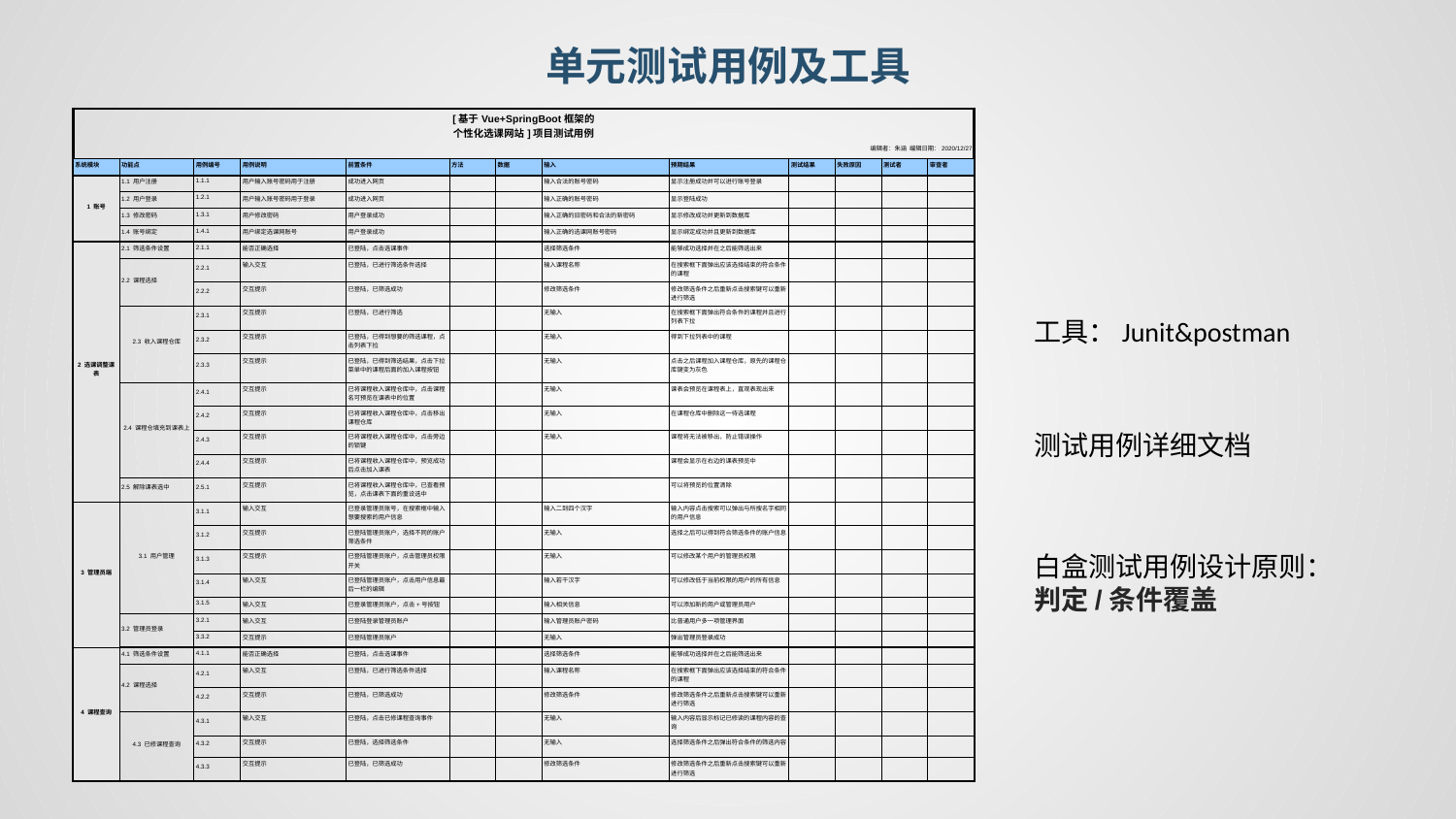

单元测试用例及工具
| [基于Vue+SpringBoot框架的 个性化选课网站]项目测试用例 |  |  |  |  |  |  |  |  |  |  |  |  |
| --- | --- | --- | --- | --- | --- | --- | --- | --- | --- | --- | --- | --- |
| 编辑者：朱涵 编辑日期：2020/12/27 |  |  |  |  |  |  |  |  |  |  |  |  |
| 系统模块 | 功能点 | 用例编号 | 用例说明 | 前置条件 | 方法 | 数据 | 输入 | 预期结果 | 测试结果 | 失败原因 | 测试者 | 审查者 |
| 1 账号 | 1.1 用户注册 | 1.1.1 | 用户输入账号密码用于注册 | 成功进入网页 |  |  | 输入合法的账号密码 | 显示注册成功并可以进行账号登录 |  |  |  |  |
|  | 1.2 用户登录 | 1.2.1 | 用户输入账号密码用于登录 | 成功进入网页 |  |  | 输入正确的账号密码 | 显示登陆成功 |  |  |  |  |
|  | 1.3 修改密码 | 1.3.1 | 用户修改密码 | 用户登录成功 |  |  | 输入正确的旧密码和合法的新密码 | 显示修改成功并更新到数据库 |  |  |  |  |
|  | 1.4 账号绑定 | 1.4.1 | 用户绑定选课网账号 | 用户登录成功 |  |  | 输入正确的选课网账号密码 | 显示绑定成功并且更新到数据库 |  |  |  |  |
| 2 选课调整课表 | 2.1 筛选条件设置 | 2.1.1 | 能否正确选择 | 已登陆，点击选课事件 |  |  | 选择筛选条件 | 能够成功选择并在之后能筛选出来 |  |  |  |  |
|  | 2.2 课程选择 | 2.2.1 | 输入交互 | 已登陆，已进行筛选条件选择 |  |  | 输入课程名称 | 在搜索框下面弹出应该选择结束的符合条件的课程 |  |  |  |  |
|  |  | 2.2.2 | 交互提示 | 已登陆，已筛选成功 |  |  | 修改筛选条件 | 修改筛选条件之后重新点击搜索键可以重新进行筛选 |  |  |  |  |
|  | 2.3 收入课程仓库 | 2.3.1 | 交互提示 | 已登陆，已进行筛选 |  |  | 无输入 | 在搜索框下面弹出符合条件的课程并且进行列表下拉 |  |  |  |  |
|  |  | 2.3.2 | 交互提示 | 已登陆，已得到想要的筛选课程，点击列表下拉 |  |  | 无输入 | 得到下拉列表中的课程 |  |  |  |  |
|  |  | 2.3.3 | 交互提示 | 已登陆，已得到筛选结果，点击下拉菜单中的课程后面的加入课程按钮 |  |  | 无输入 | 点击之后课程加入课程仓库，原先的课程仓库键变为灰色 |  |  |  |  |
|  | 2.4 课程仓填充到课表上 | 2.4.1 | 交互提示 | 已将课程收入课程仓库中，点击课程名可预览在课表中的位置 |  |  | 无输入 | 课表会预览在课程表上，直观表现出来 |  |  |  |  |
|  |  | 2.4.2 | 交互提示 | 已将课程收入课程仓库中，点击移出课程仓库 |  |  | 无输入 | 在课程仓库中删除这一待选课程 |  |  |  |  |
|  |  | 2.4.3 | 交互提示 | 已将课程收入课程仓库中，点击旁边的锁键 |  |  | 无输入 | 课程将无法被移出，防止错误操作 |  |  |  |  |
|  |  | 2.4.4 | 交互提示 | 已将课程收入课程仓库中，预览成功后点击加入课表 |  |  |  | 课程会显示在右边的课表预览中 |  |  |  |  |
|  | 2.5 解除课表选中 | 2.5.1 | 交互提示 | 已将课程收入课程仓库中，已查看预览，点击课表下面的重设选中 |  |  |  | 可以将预览的位置清除 |  |  |  |  |
| 3 管理员端 | 3.1 用户管理 | 3.1.1 | 输入交互 | 已登录管理员账号，在搜索框中输入想要搜索的用户信息 |  |  | 输入二到四个汉字 | 输入内容点击搜索可以弹出与所搜名字相同的用户信息 |  |  |  |  |
|  |  | 3.1.2 | 交互提示 | 已登陆管理员账户，选择不同的账户筛选条件 |  |  | 无输入 | 选择之后可以得到符合筛选条件的账户信息 |  |  |  |  |
|  |  | 3.1.3 | 交互提示 | 已登陆管理员账户，点击管理员权限开关 |  |  | 无输入 | 可以修改某个用户的管理员权限 |  |  |  |  |
|  |  | 3.1.4 | 输入交互 | 已登陆管理员账户，点击用户信息最后一栏的编辑 |  |  | 输入若干汉字 | 可以修改低于当前权限的用户的所有信息 |  |  |  |  |
|  |  | 3.1.5 | 输入交互 | 已登录管理员账户，点击+号按钮 |  |  | 输入相关信息 | 可以添加新的用户或管理员用户 |  |  |  |  |
|  | 3.2 管理员登录 | 3.2.1 | 输入交互 | 已登陆登录管理员账户 |  |  | 输入管理员账户密码 | 比普通用户多一项管理界面 |  |  |  |  |
|  |  | 3.3.2 | 交互提示 | 已登陆管理员账户 |  |  | 无输入 | 弹出管理员登录成功 |  |  |  |  |
| 4 课程查询 | 4.1 筛选条件设置 | 4.1.1 | 能否正确选择 | 已登陆，点击选课事件 |  |  | 选择筛选条件 | 能够成功选择并在之后能筛选出来 |  |  |  |  |
|  | 4.2 课程选择 | 4.2.1 | 输入交互 | 已登陆，已进行筛选条件选择 |  |  | 输入课程名称 | 在搜索框下面弹出应该选择结束的符合条件的课程 |  |  |  |  |
|  |  | 4.2.2 | 交互提示 | 已登陆，已筛选成功 |  |  | 修改筛选条件 | 修改筛选条件之后重新点击搜索键可以重新进行筛选 |  |  |  |  |
|  | 4.3 已修课程查询 | 4.3.1 | 输入交互 | 已登陆，点击已修课程查询事件 |  |  | 无输入 | 输入内容后显示标记已修读的课程内容的查询 |  |  |  |  |
|  |  | 4.3.2 | 交互提示 | 已登陆，选择筛选条件 |  |  | 无输入 | 选择筛选条件之后弹出符合条件的筛选内容 |  |  |  |  |
|  |  | 4.3.3 | 交互提示 | 已登陆，已筛选成功 |  |  | 修改筛选条件 | 修改筛选条件之后重新点击搜索键可以重新进行筛选 |  |  |  |  |
工具：Junit&postman
测试用例详细文档
白盒测试用例设计原则：
判定/条件覆盖